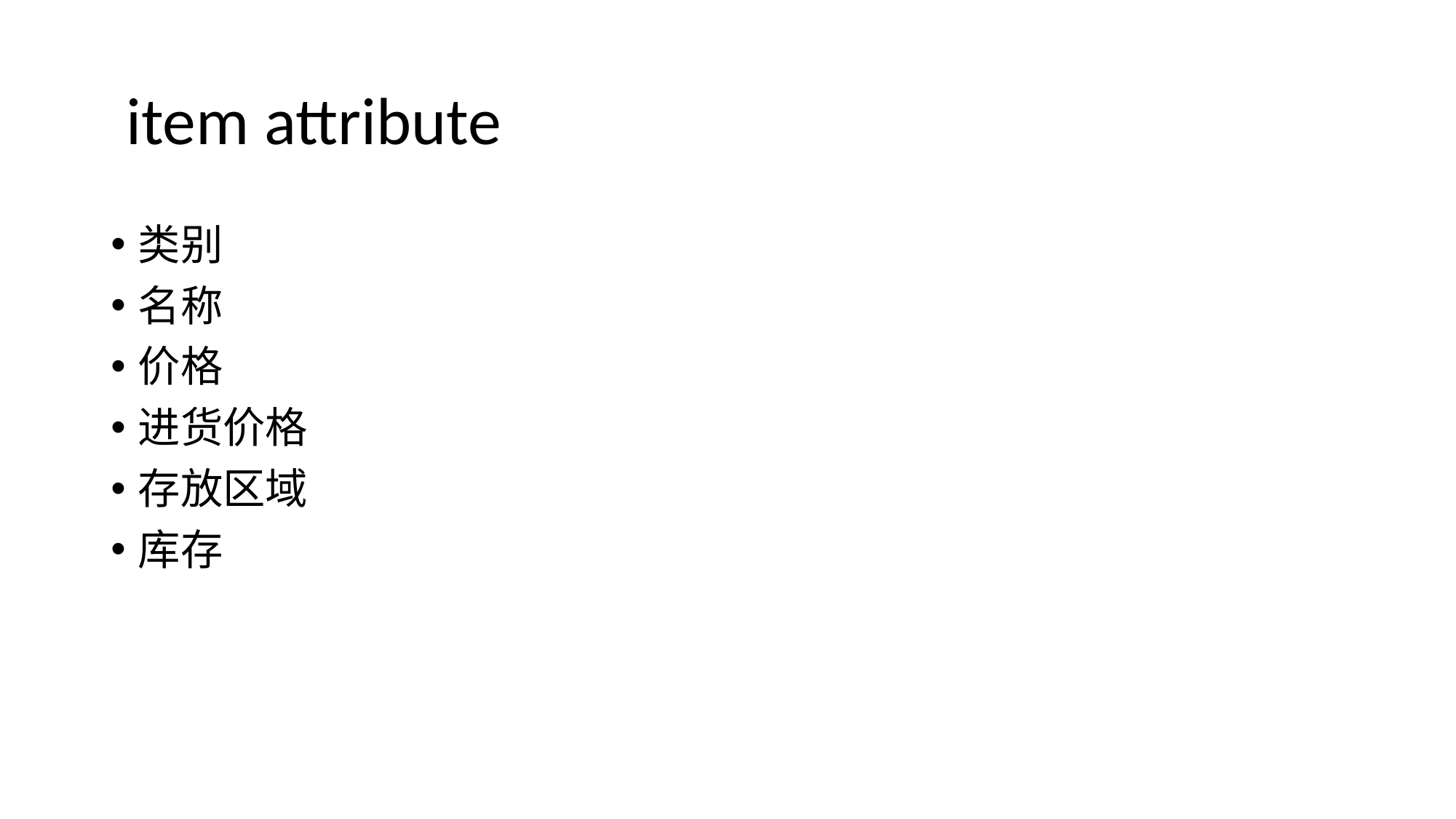

# item attribute
类别
名称
价格
进货价格
存放区域
库存